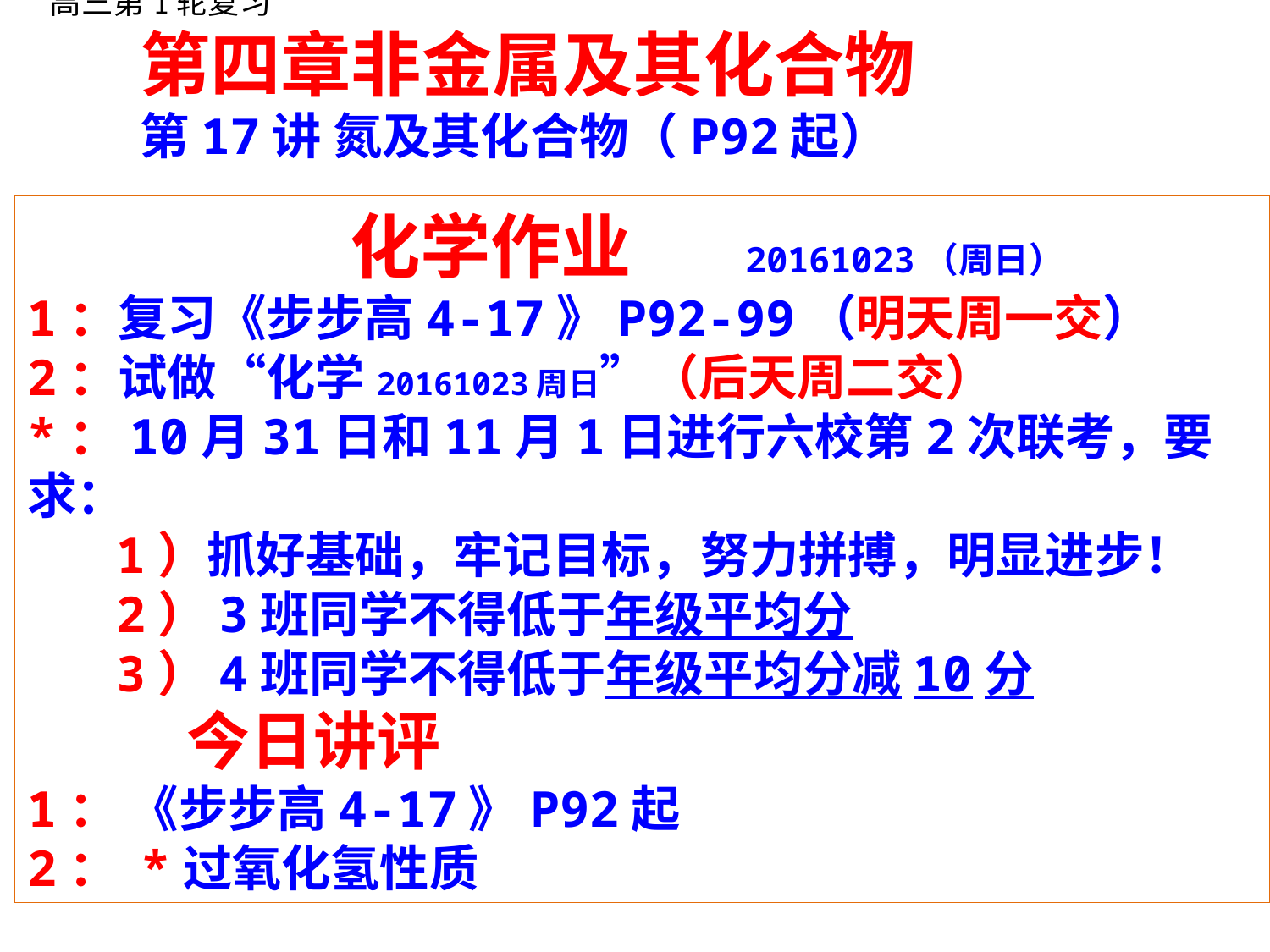

高三第1轮复习
       第四章非金属及其化合物
       第17讲 氮及其化合物（P92起）

                   化学作业      20161023（周日）
1：复习《步步高4-17》P92-99（明天周一交）
2：试做“化学20161023周日”（后天周二交）
*：10月31日和11月1日进行六校第2次联考，要求：
   1）抓好基础，牢记目标，努力拼搏，明显进步！
   2）3班同学不得低于年级平均分
   3）4班同学不得低于年级平均分减10分
          今日讲评
1： 《步步高4-17》P92起
2： *过氧化氢性质